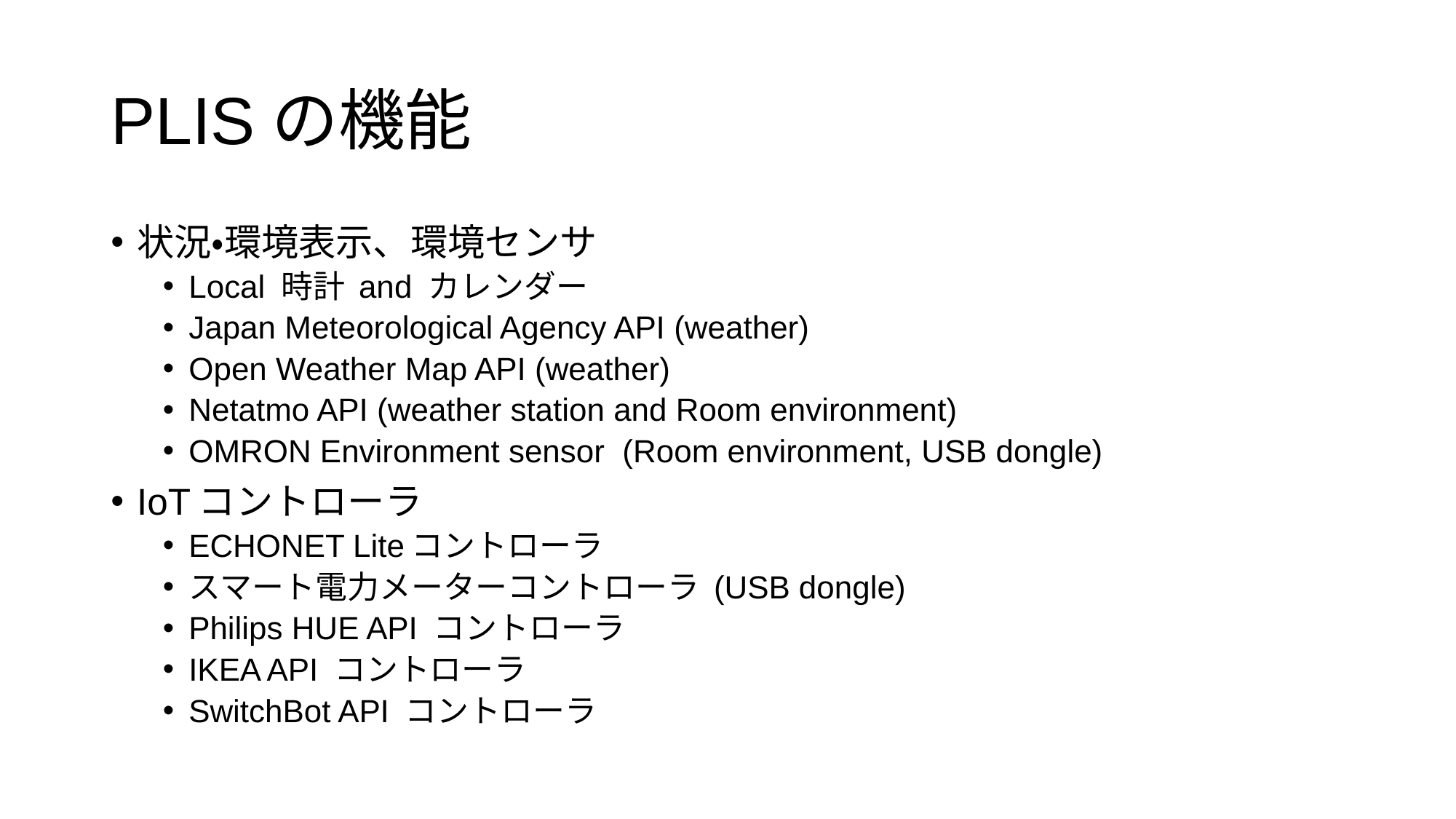

# PLISの機能
状況・環境表示、環境センサ
Local 時計 and カレンダー
Japan Meteorological Agency API (weather)
Open Weather Map API (weather)
Netatmo API (weather station and Room environment)
OMRON Environment sensor  (Room environment, USB dongle)
IoTコントローラ
ECHONET Liteコントローラ
スマート電力メーターコントローラ (USB dongle)
Philips HUE API コントローラ
IKEA API コントローラ
SwitchBot API コントローラ